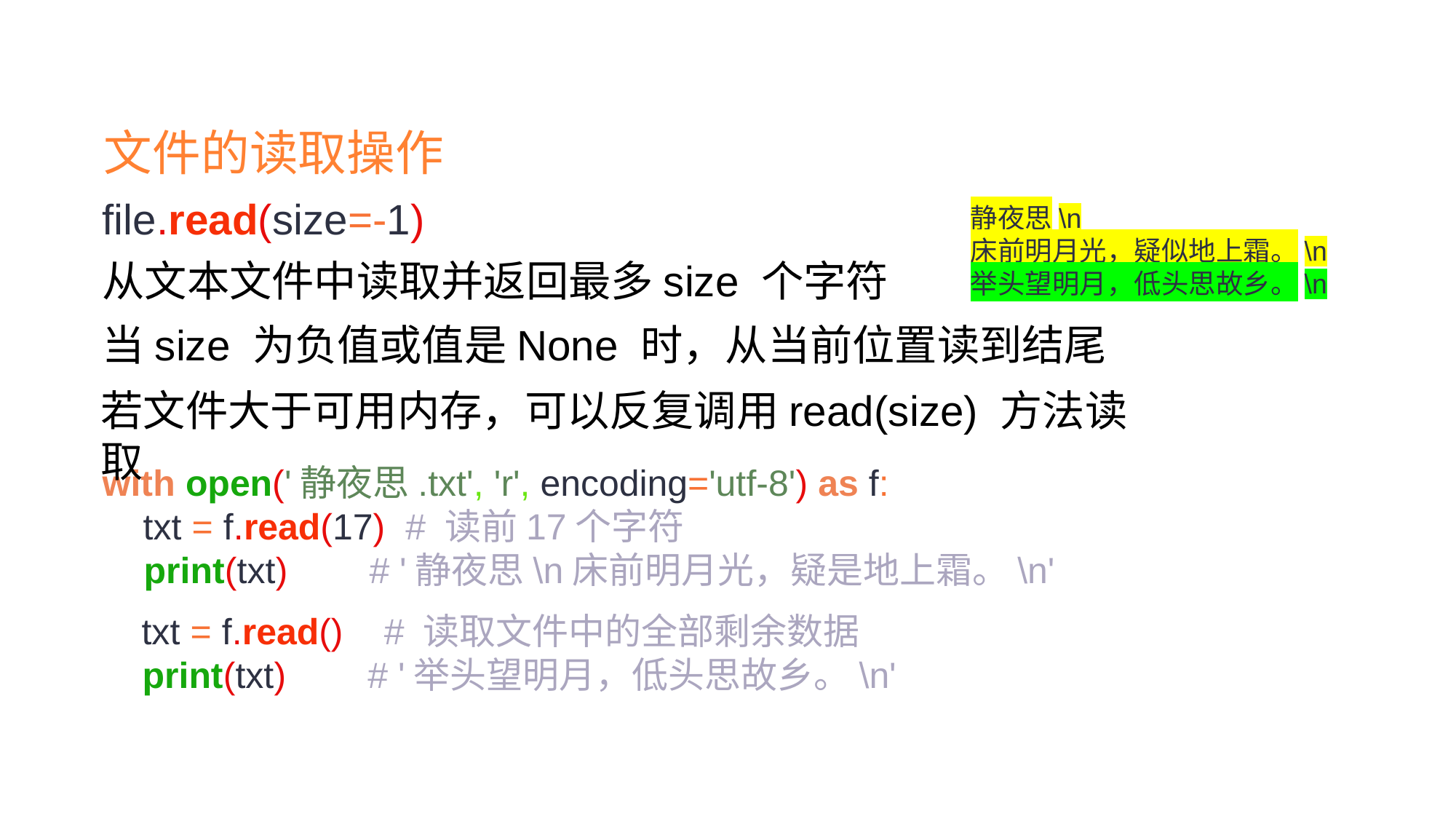

文件的读取操作
file.read(size=-1)
静夜思\n
床前明月光，疑似地上霜。\n
举头望明月，低头思故乡。\n
从文本文件中读取并返回最多size 个字符
当size 为负值或值是None 时，从当前位置读到结尾
若文件大于可用内存，可以反复调用read(size) 方法读取
with open('静夜思.txt', 'r', encoding='utf-8') as f:
    txt = f.read(17)  # 读前17个字符
    print(txt)        # '静夜思\n床前明月光，疑是地上霜。\n'
    txt = f.read()    # 读取文件中的全部剩余数据
    print(txt)        # '举头望明月，低头思故乡。\n'